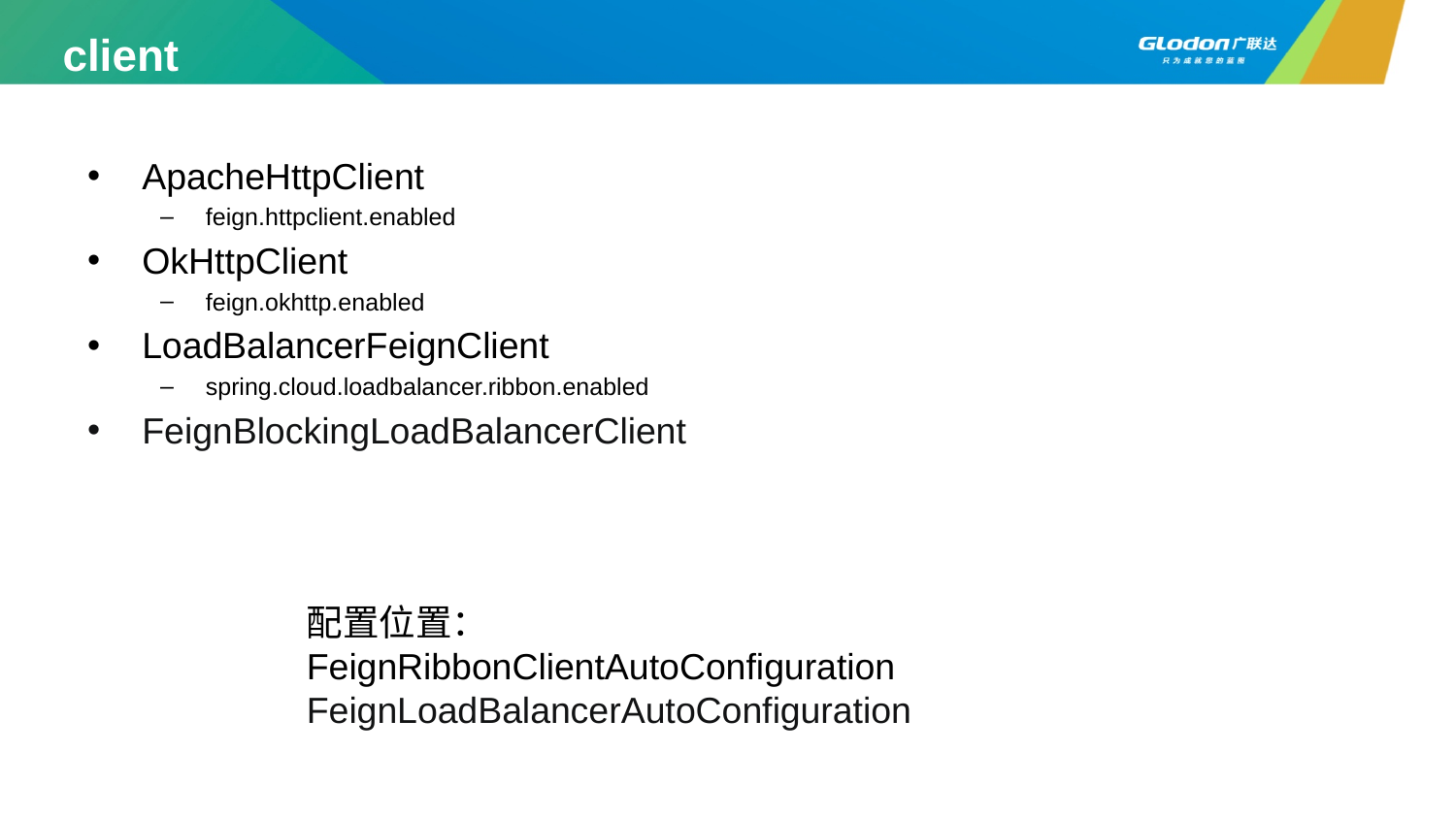

# client
ApacheHttpClient
feign.httpclient.enabled
OkHttpClient
feign.okhttp.enabled
LoadBalancerFeignClient
spring.cloud.loadbalancer.ribbon.enabled
FeignBlockingLoadBalancerClient

配置位置：FeignRibbonClientAutoConfiguration
FeignLoadBalancerAutoConfiguration